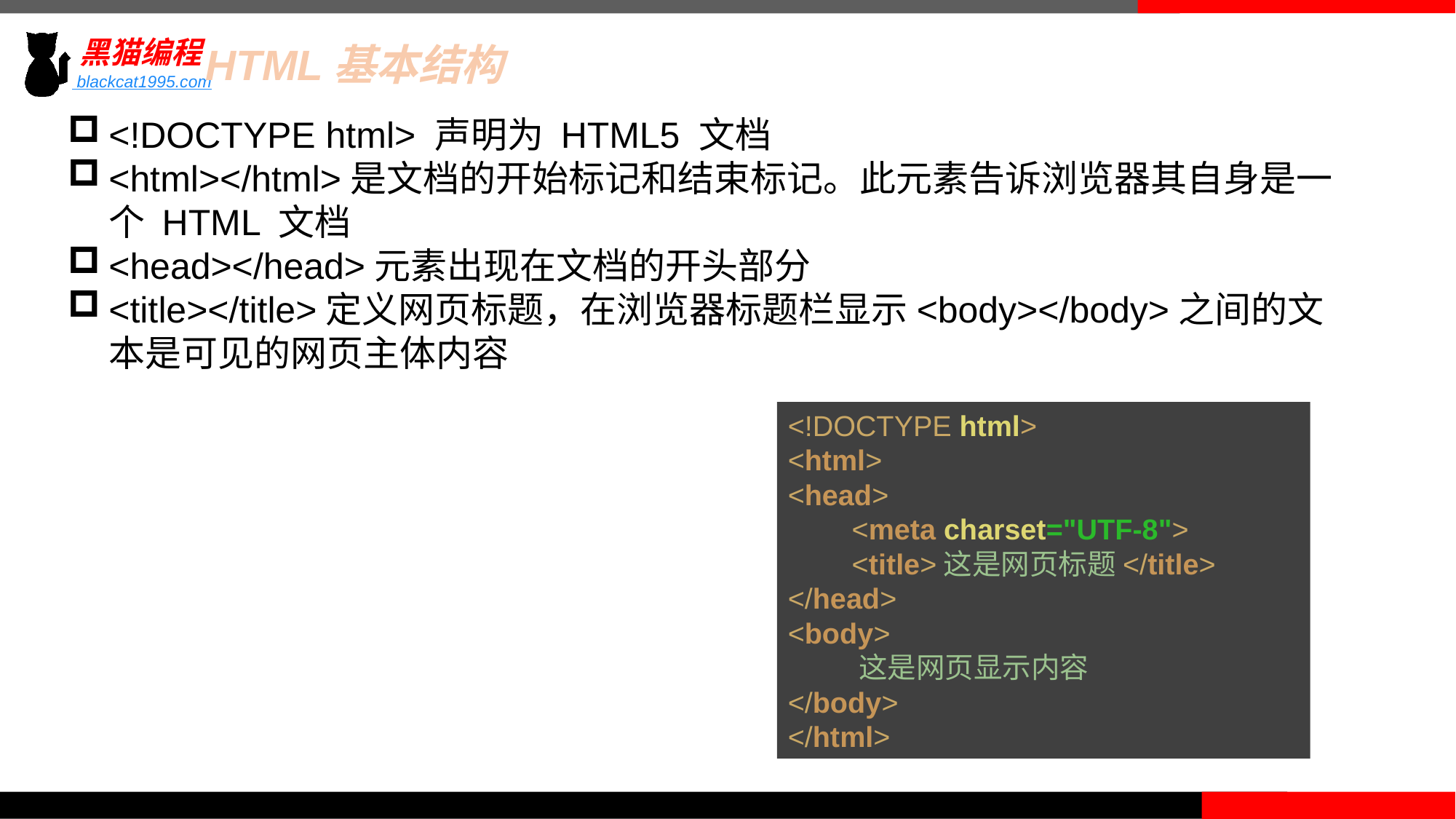

HTML基本结构
<!DOCTYPE html> 声明为 HTML5 文档
<html></html>是文档的开始标记和结束标记。此元素告诉浏览器其自身是一个 HTML 文档
<head></head>元素出现在文档的开头部分
<title></title>定义网页标题，在浏览器标题栏显示<body></body>之间的文本是可见的网页主体内容
<!DOCTYPE html>
<html>
<head>
        <meta charset="UTF-8">
        <title>这是网页标题</title>
</head>
<body>
        这是网页显示内容
</body>
</html>